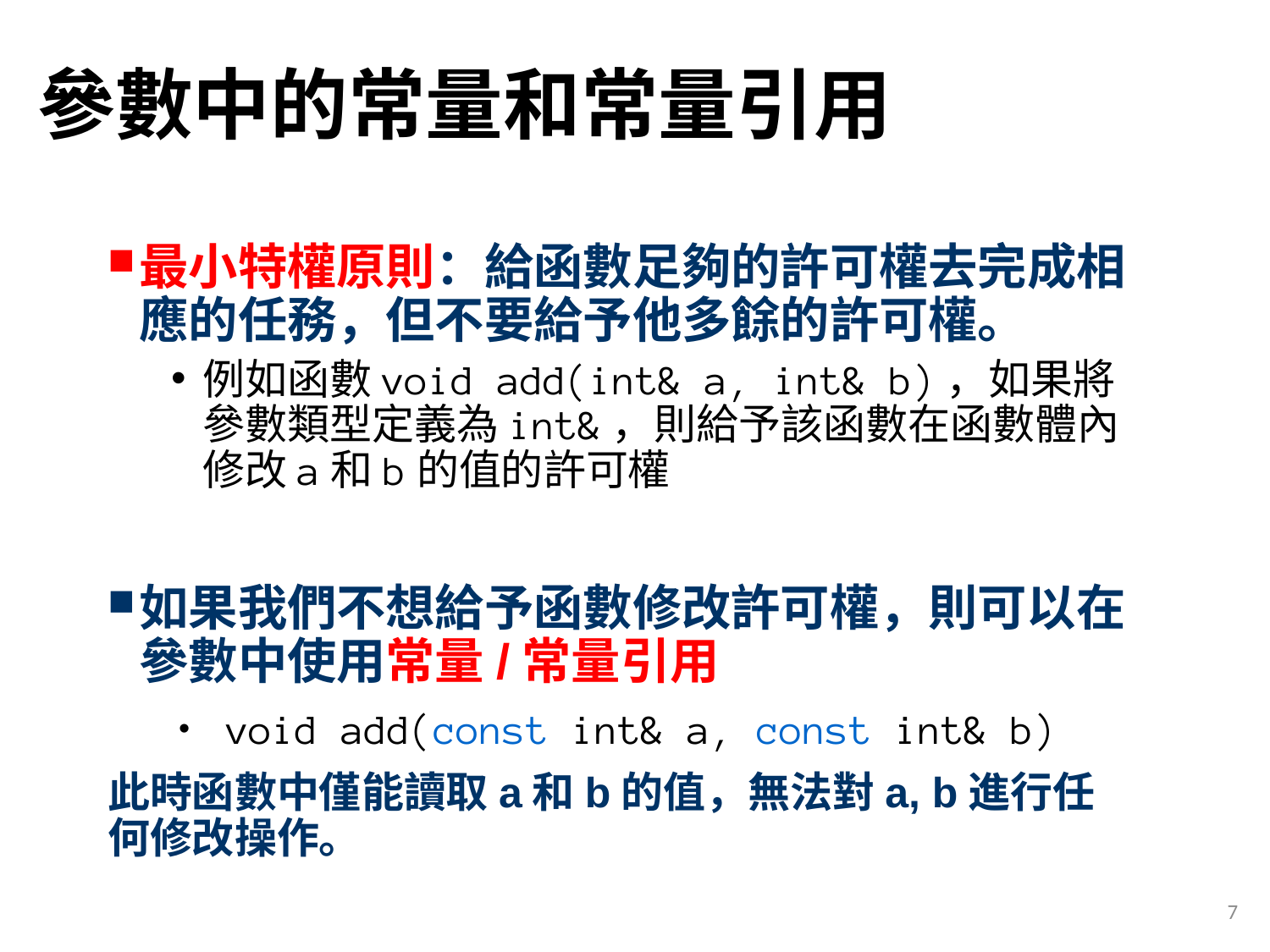

# 參數中的常量和常量引用
最小特權原則：給函數足夠的許可權去完成相應的任務，但不要給予他多餘的許可權。
例如函數void add(int& a, int& b)，如果將參數類型定義為int&，則給予該函數在函數體內修改a和b的值的許可權

如果我們不想給予函數修改許可權，則可以在參數中使用常量/常量引用
void add(const int& a, const int& b)
此時函數中僅能讀取a和b的值，無法對a, b進行任何修改操作。
7